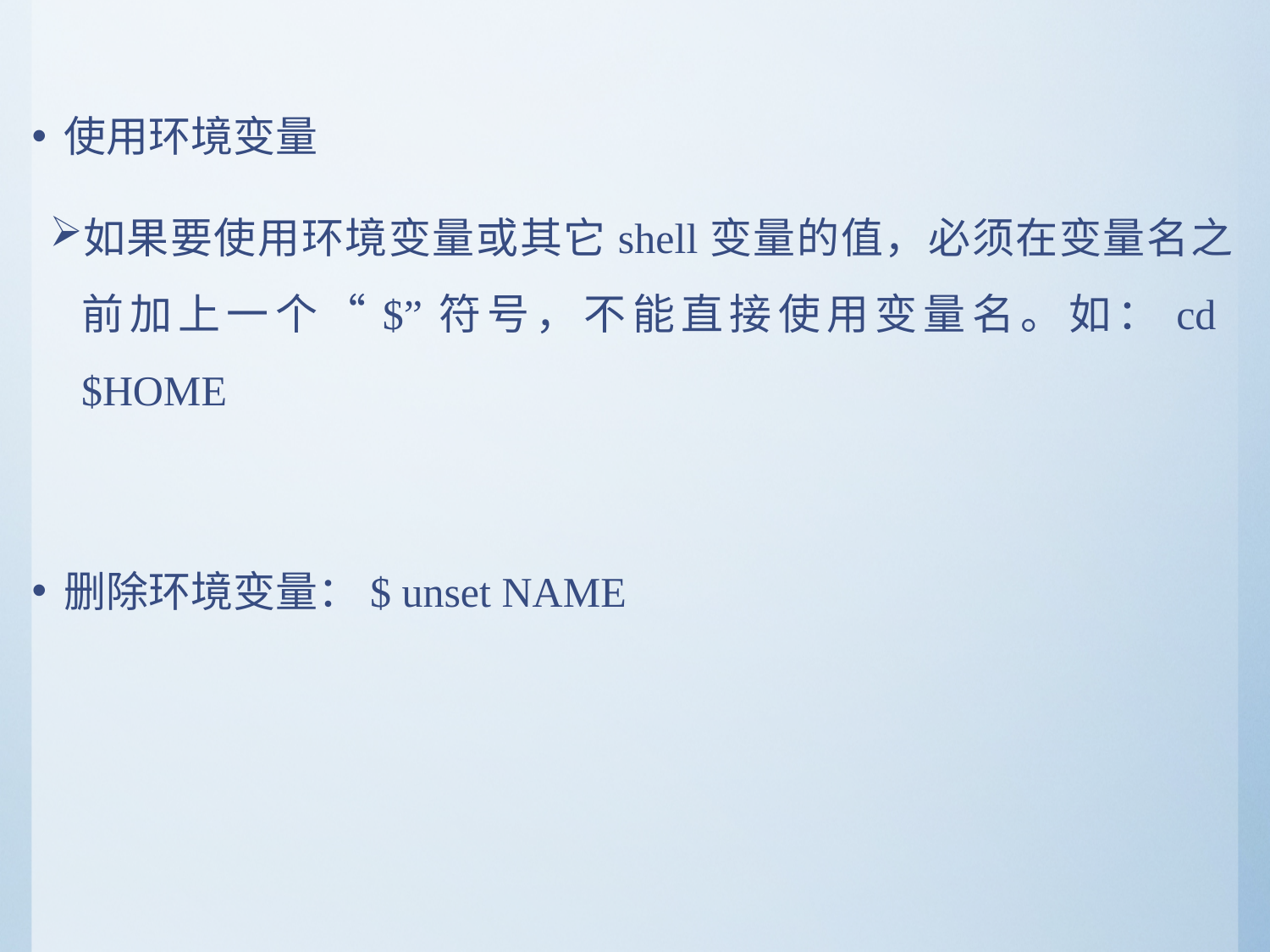

使用环境变量
如果要使用环境变量或其它shell变量的值，必须在变量名之前加上一个“$”符号，不能直接使用变量名。如：cd  $HOME

删除环境变量：$ unset NAME